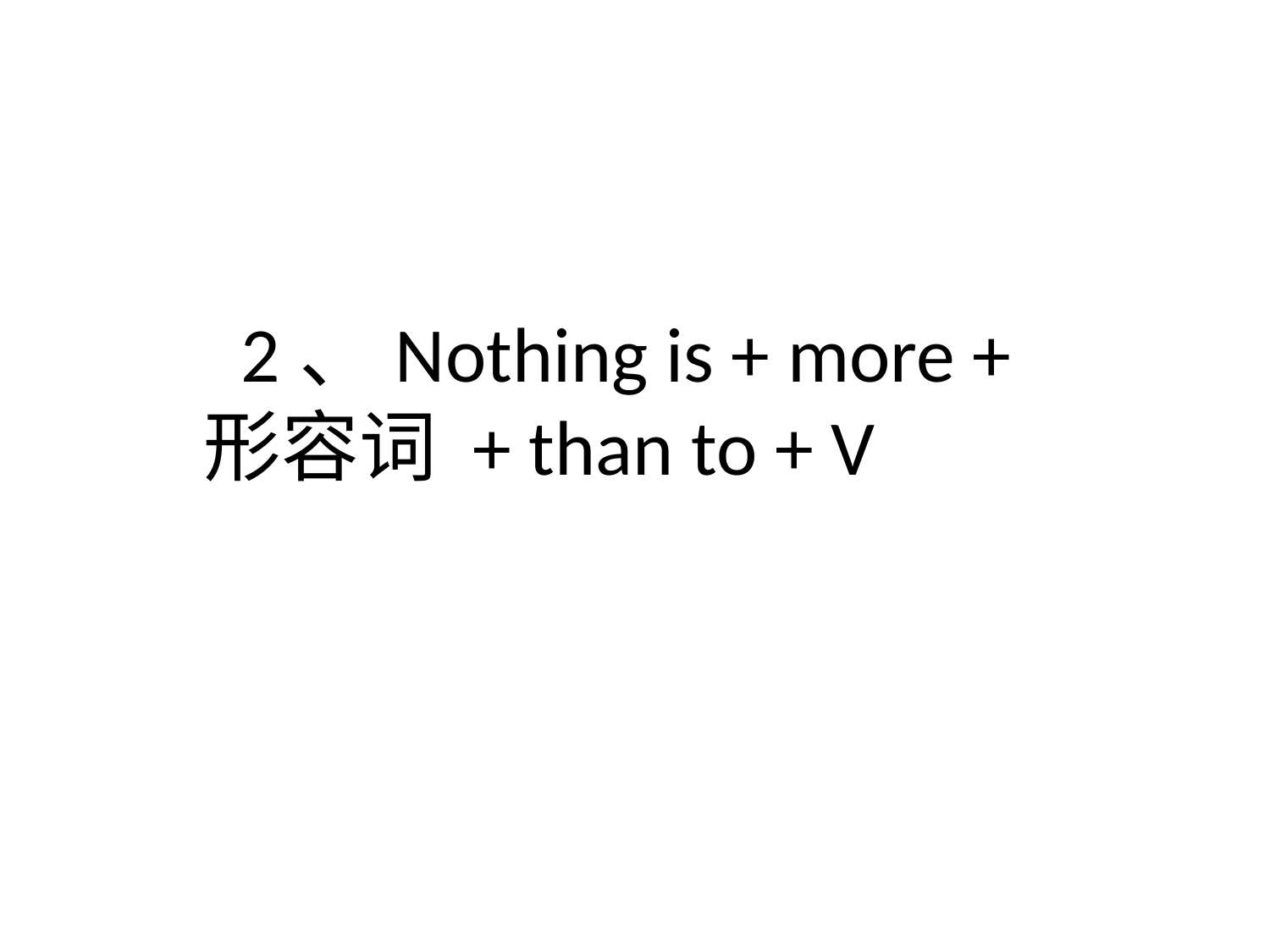

2、Nothing is + more + 形容词 + than to + V